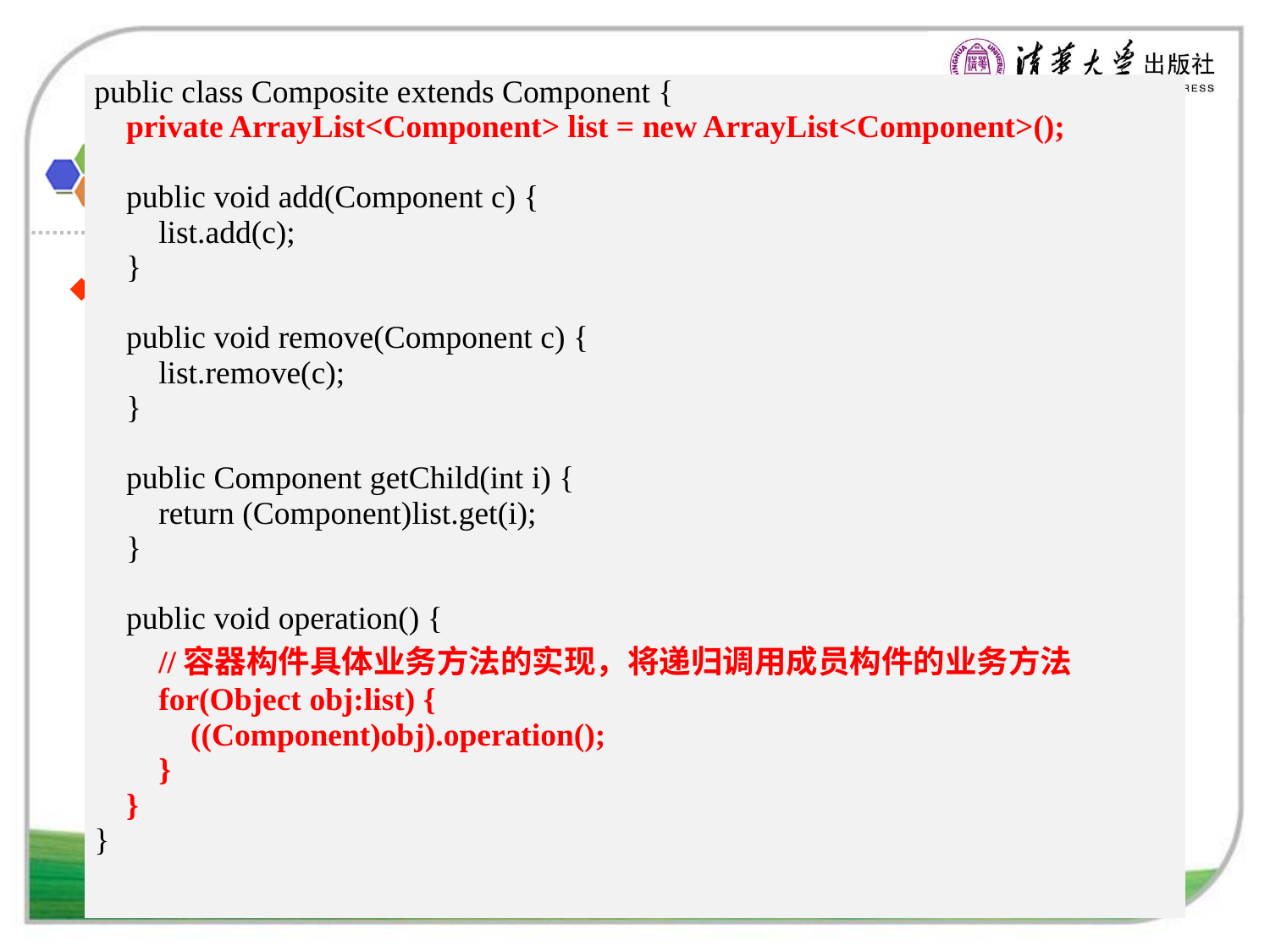

| public class Composite extends Component { private ArrayList<Component> list = new ArrayList<Component>(); public void add(Component c) { list.add(c); } public void remove(Component c) { list.remove(c); } public Component getChild(int i) { return (Component)list.get(i); } public void operation() { //容器构件具体业务方法的实现，将递归调用成员构件的业务方法 for(Object obj:list) { ((Component)obj).operation(); } } } |
| --- |
# 组合模式的结构与实现
组合模式的实现
容器构件角色典型代码：